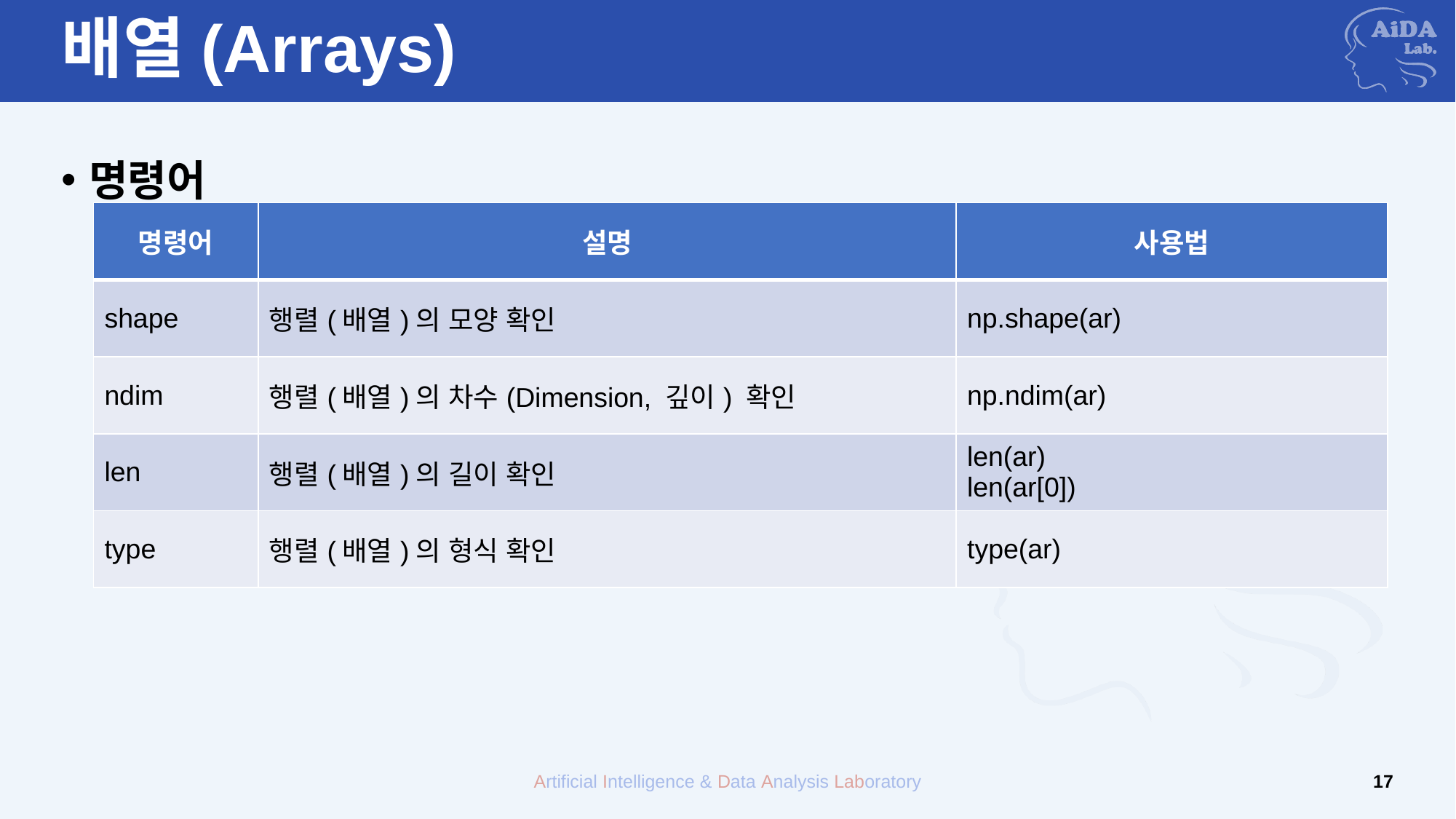

# 배열(Arrays)
명령어
| 명령어 | 설명 | 사용법 |
| --- | --- | --- |
| shape | 행렬(배열)의 모양 확인 | np.shape(ar) |
| ndim | 행렬(배열)의 차수(Dimension, 깊이) 확인 | np.ndim(ar) |
| len | 행렬(배열)의 길이 확인 | len(ar) len(ar[0]) |
| type | 행렬(배열)의 형식 확인 | type(ar) |
Artificial Intelligence & Data Analysis Laboratory
17